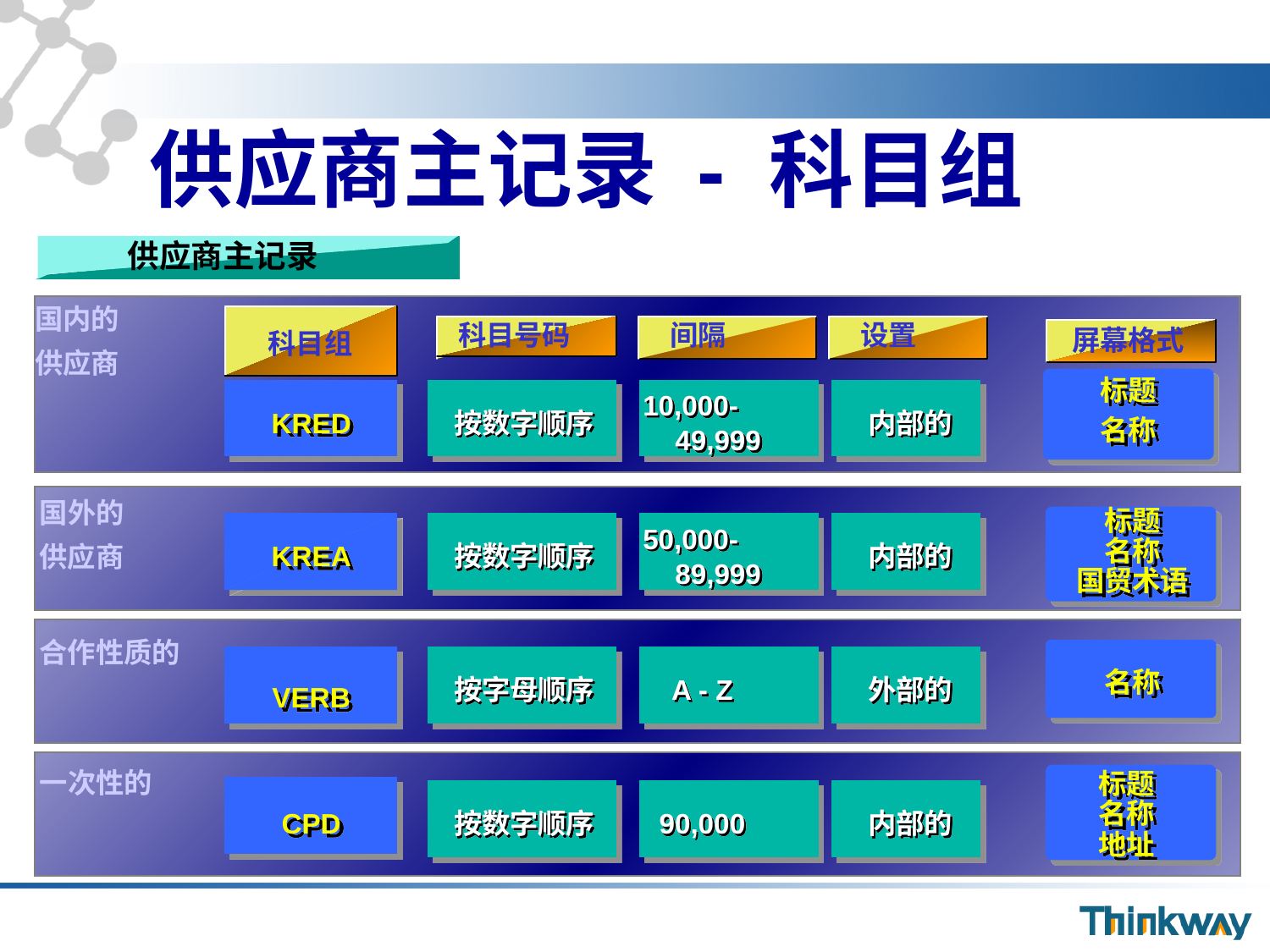

供应商主记录 - 科目组

供应商主记录

科目组
国内的
供应商

科目号码

间隔

设置

屏幕格式

标题
名称
KRED
按数字顺序
10,000-
	49,999
内部的

标题
名称
国贸术语

国外的
供应商

KREA
按数字顺序
50,000-
	89,999
内部的

合作性质的

名称

按字母顺序
A - Z
外部的
VERB
一次性的

     标题
     名称
     地址

CPD
按数字顺序
90,000
内部的